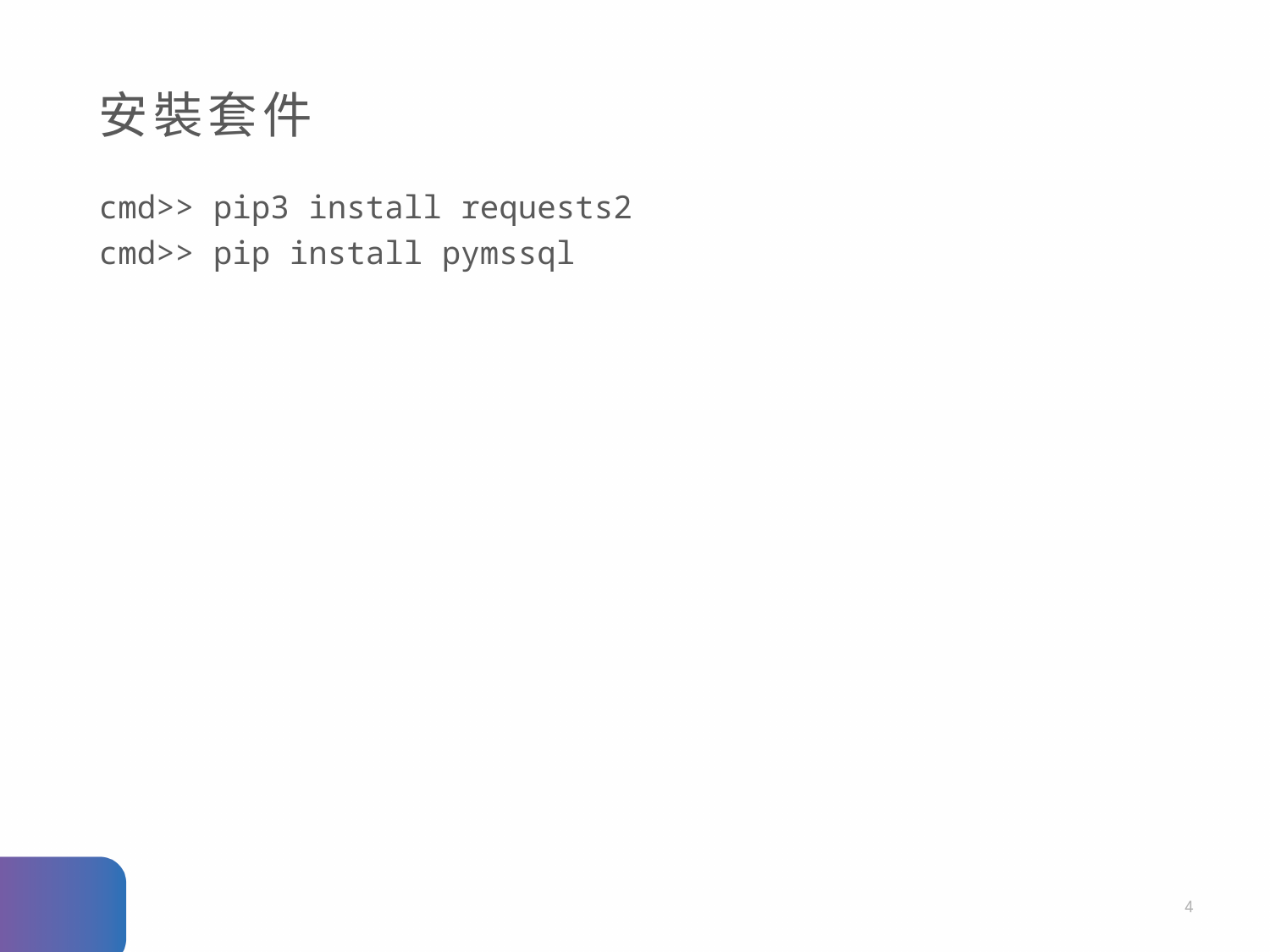

# 安裝套件
cmd>> pip3 install requests2
cmd>> pip install pymssql
4